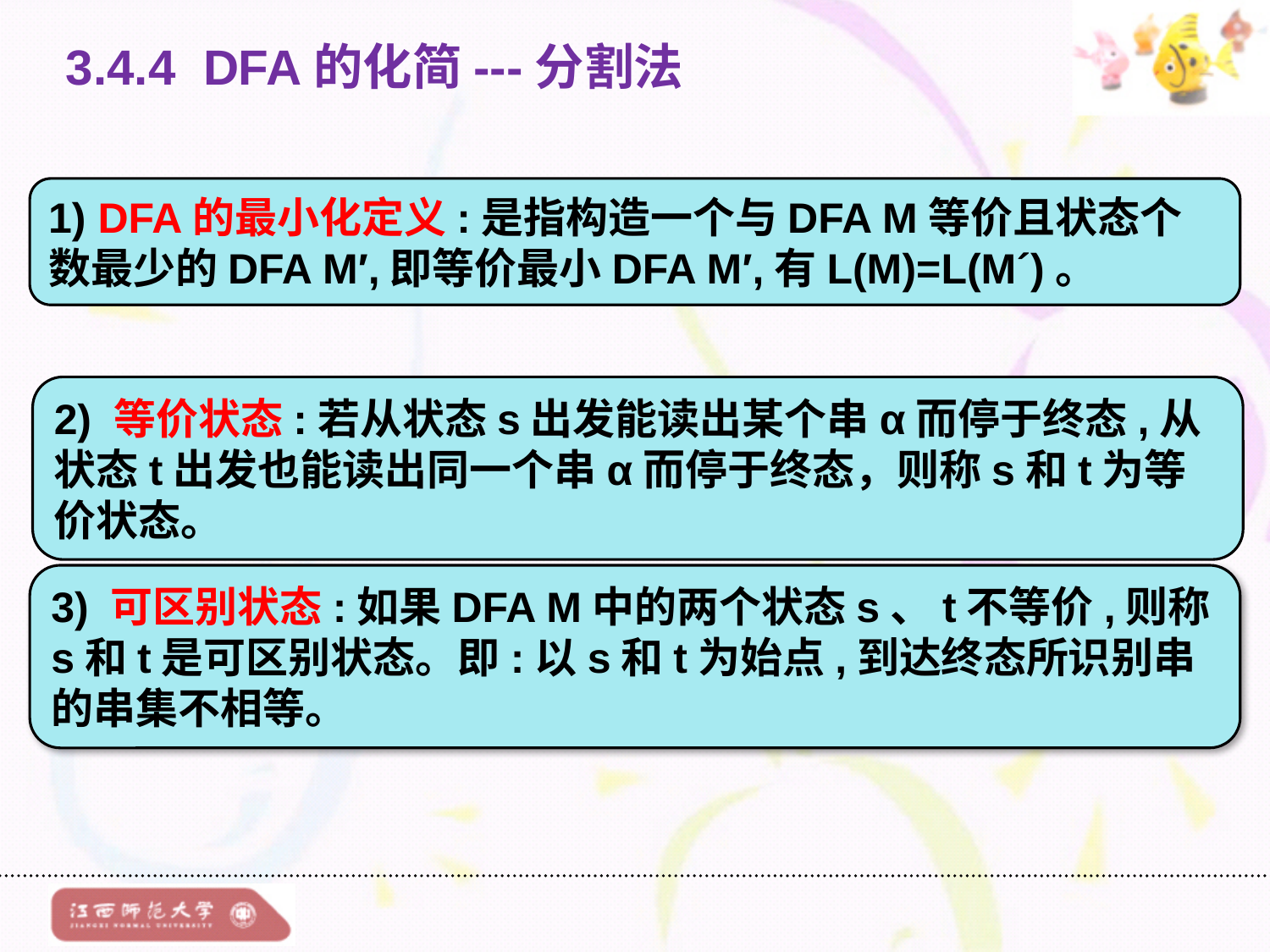

3.4.4  DFA的化简---分割法
1) DFA的最小化定义:是指构造一个与DFA M等价且状态个数最少的DFA M′,即等价最小DFA M′,有L(M)=L(M´)。
2) 等价状态:若从状态s出发能读出某个串α而停于终态,从状态t出发也能读出同一个串α而停于终态，则称s和t为等价状态。
3) 可区别状态:如果DFA M中的两个状态s、t不等价,则称s和t是可区别状态。即:以s和t为始点,到达终态所识别串的串集不相等。